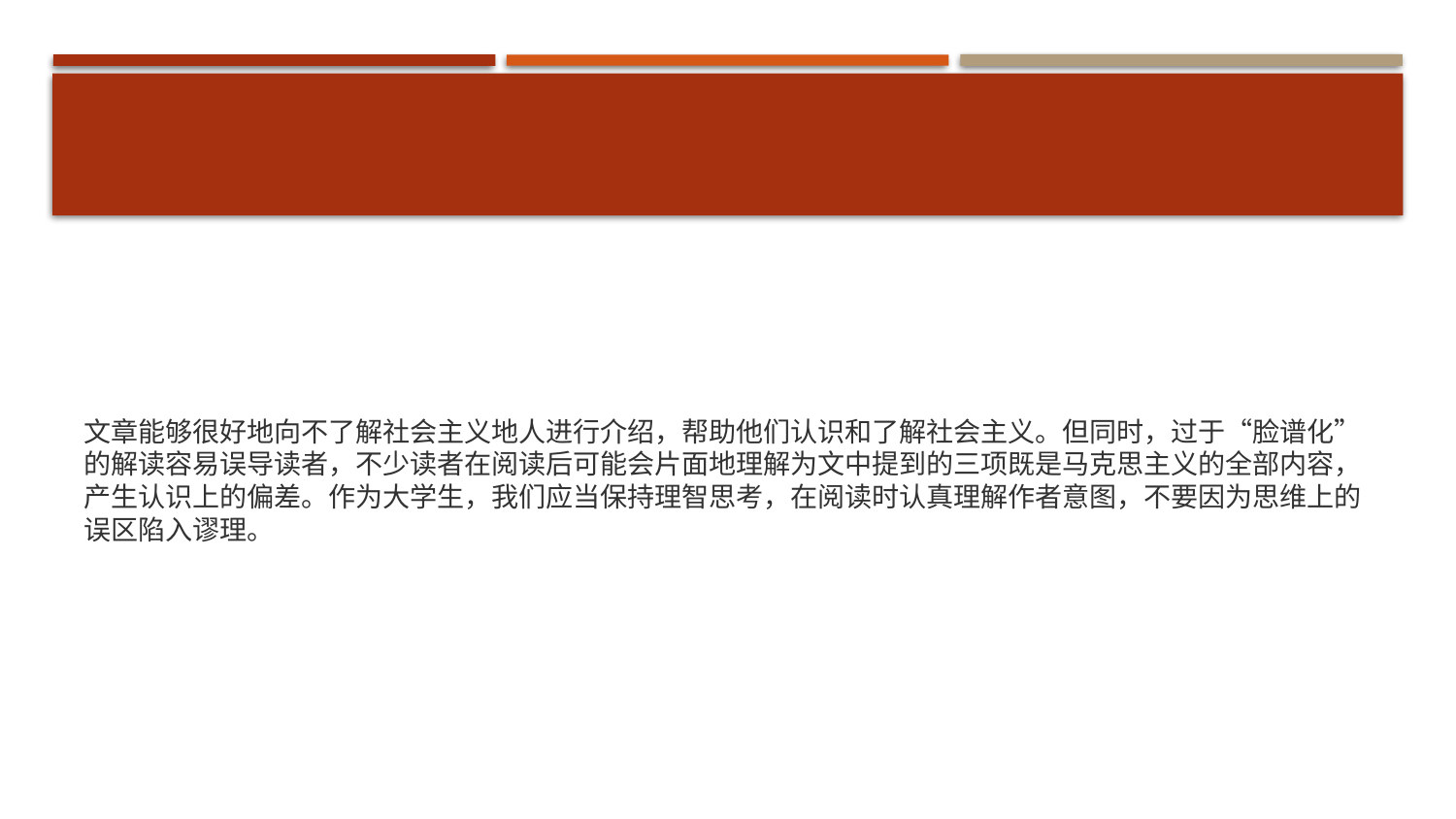

文章能够很好地向不了解社会主义地人进行介绍，帮助他们认识和了解社会主义。但同时，过于“脸谱化”的解读容易误导读者，不少读者在阅读后可能会片面地理解为文中提到的三项既是马克思主义的全部内容，产生认识上的偏差。作为大学生，我们应当保持理智思考，在阅读时认真理解作者意图，不要因为思维上的误区陷入谬理。